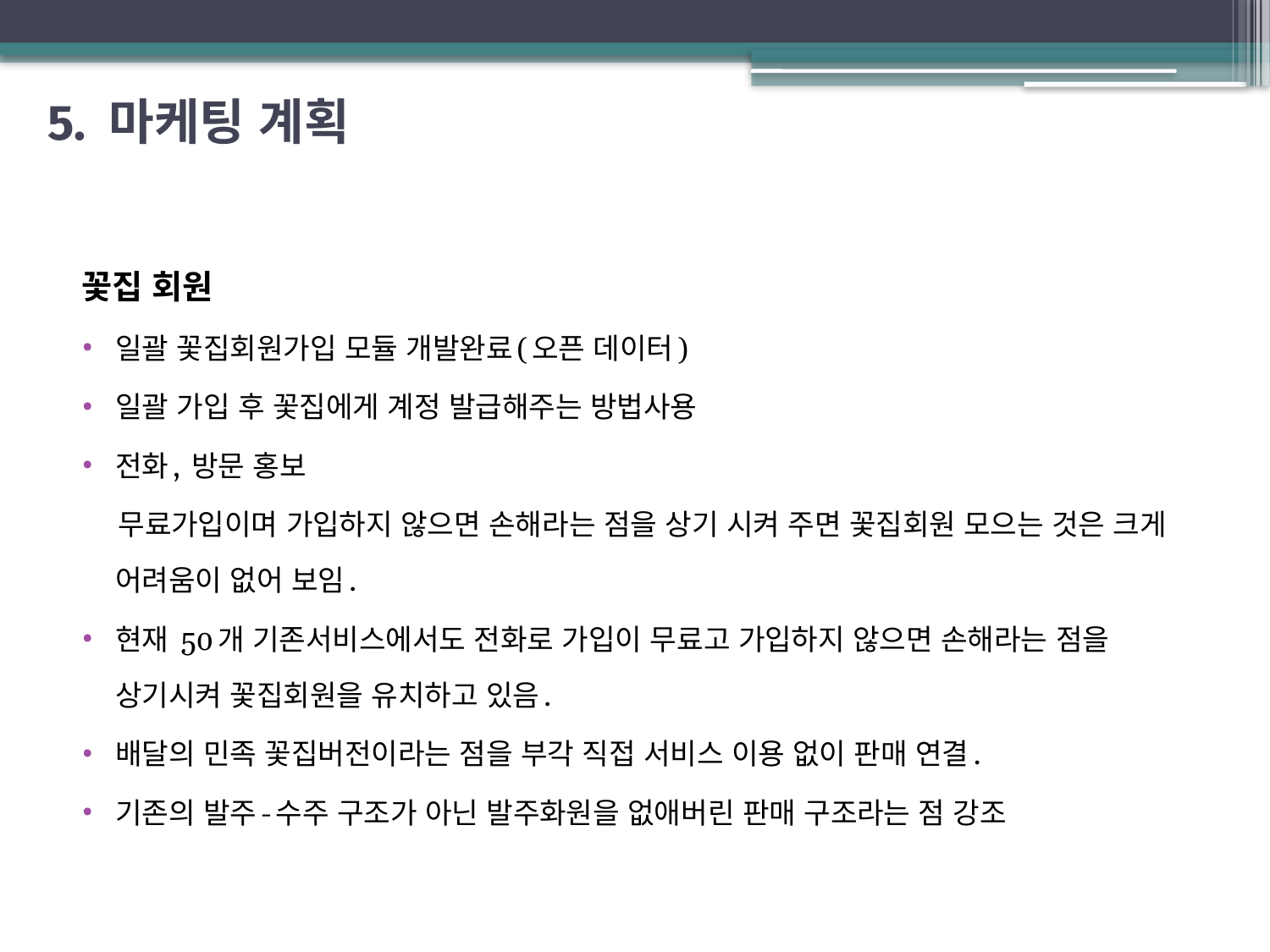

# 5. 마케팅 계획
꽃집 회원
일괄 꽃집회원가입 모듈 개발완료(오픈 데이터)
일괄 가입 후 꽃집에게 계정 발급해주는 방법사용
전화, 방문 홍보
    무료가입이며 가입하지 않으면 손해라는 점을 상기 시켜 주면 꽃집회원 모으는 것은 크게 어려움이 없어 보임.
현재 50개 기존서비스에서도 전화로 가입이 무료고 가입하지 않으면 손해라는 점을 상기시켜 꽃집회원을 유치하고 있음.
배달의 민족 꽃집버전이라는 점을 부각 직접 서비스 이용 없이 판매 연결.
기존의 발주-수주 구조가 아닌 발주화원을 없애버린 판매 구조라는 점 강조